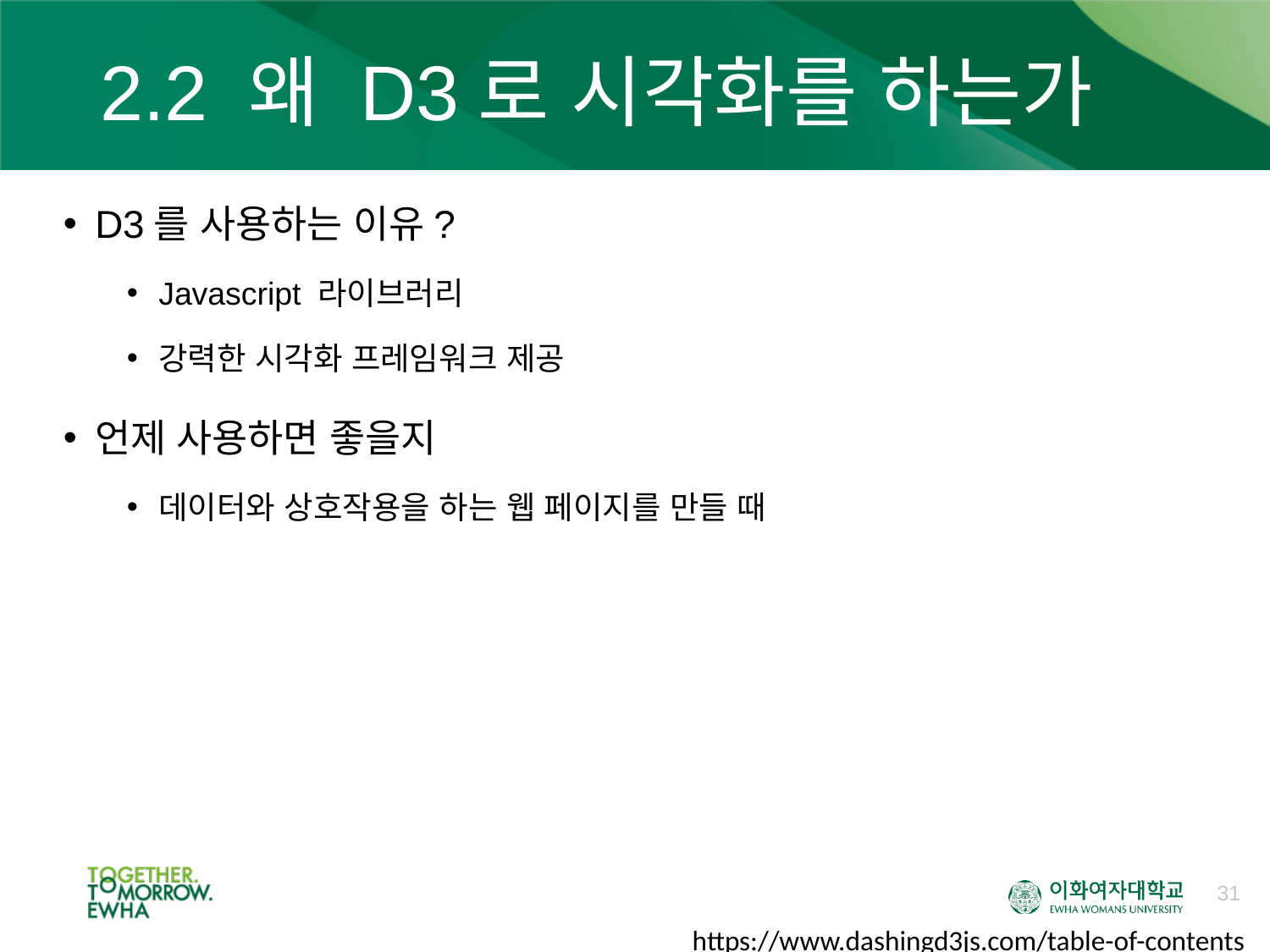

# 2.2 왜 D3로 시각화를 하는가
D3를 사용하는 이유?
Javascript 라이브러리
강력한 시각화 프레임워크 제공
언제 사용하면 좋을지
데이터와 상호작용을 하는 웹 페이지를 만들 때

31
https://www.dashingd3js.com/table-of-contents